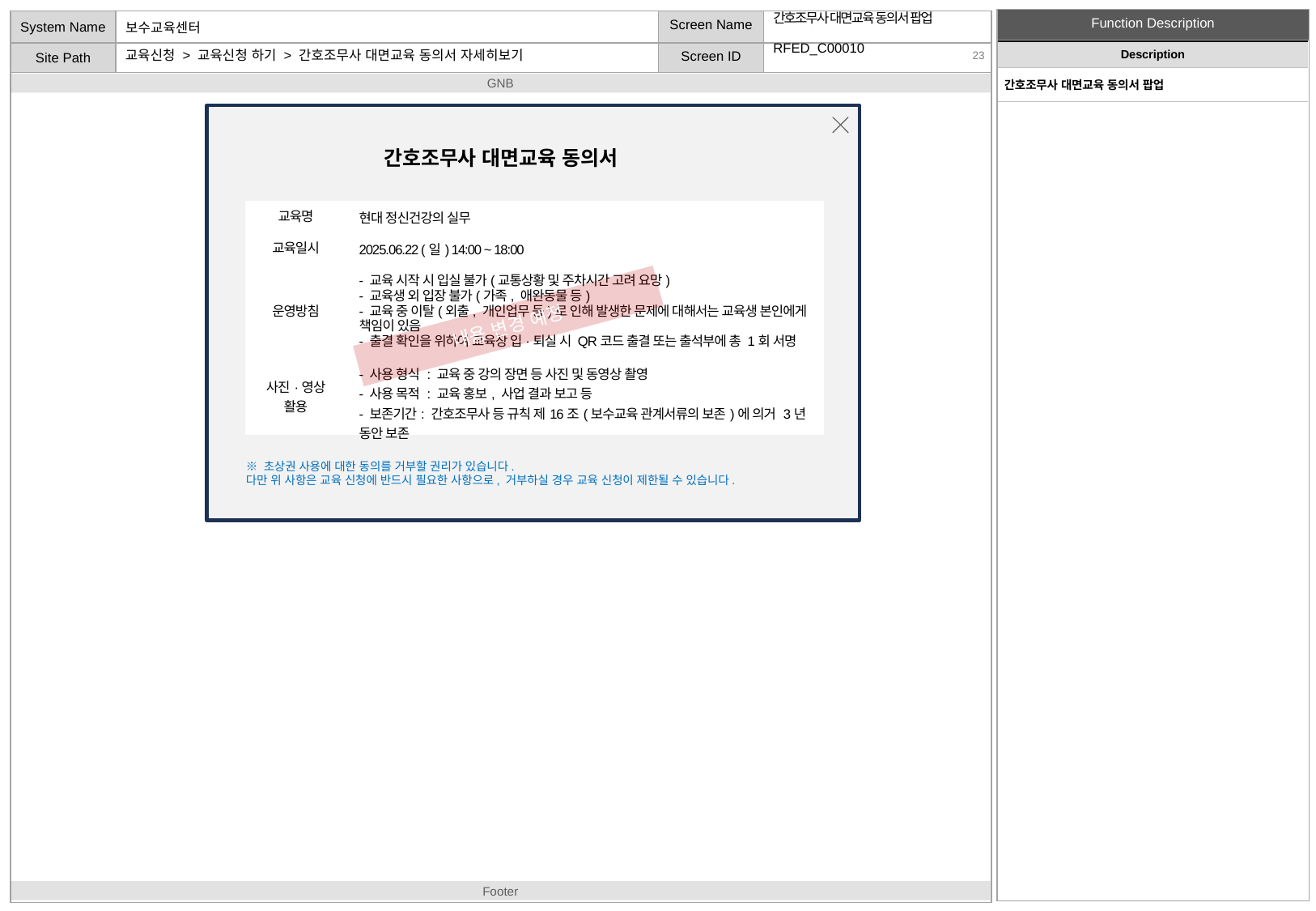

간호조무사 대면교육 동의서 팝업
| Description |
| --- |
| 간호조무사 대면교육 동의서 팝업 |
RFED_C00010
# 교육신청 > 교육신청 하기 > 간호조무사 대면교육 동의서 자세히보기

간호조무사 대면교육 동의서
| 교육명 | 현대 정신건강의 실무 |
| --- | --- |
| 교육일시 | 2025.06.22 (일) 14:00 ~ 18:00 |
| 운영방침 | - 교육 시작 시 입실 불가(교통상황 및 주차시간 고려 요망) - 교육생 외 입장 불가(가족, 애완동물 등) - 교육 중 이탈(외출, 개인업무 등)로 인해 발생한 문제에 대해서는 교육생 본인에게 책임이 있음 - 출결 확인을 위하여 교육장 입·퇴실 시 QR코드 출결 또는 출석부에 총 1회 서명 |
| 사진·영상 활용 | - 사용 형식 : 교육 중 강의 장면 등 사진 및 동영상 촬영 - 사용 목적 : 교육 홍보, 사업 결과 보고 등 - 보존기간: 간호조무사 등 규칙 제16조(보수교육 관계서류의 보존)에 의거 3년 동안 보존 |
내용 변경 예정
※ 초상권 사용에 대한 동의를 거부할 권리가 있습니다.
다만 위 사항은 교육 신청에 반드시 필요한 사항으로, 거부하실 경우 교육 신청이 제한될 수 있습니다.